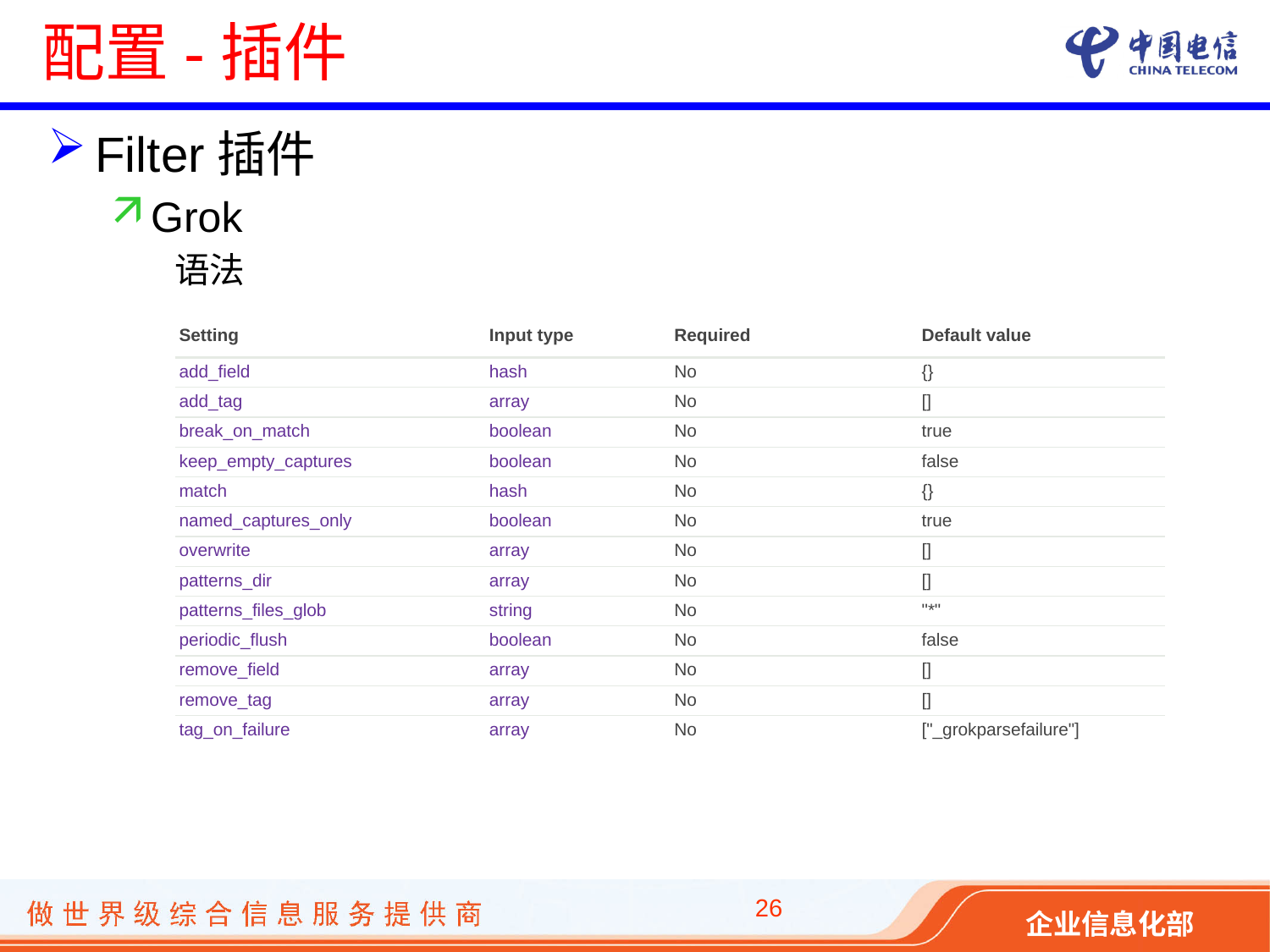

# 配置-插件
Filter插件
Grok
语法

| Setting | Input type | Required | Default value |
| --- | --- | --- | --- |
| add\_field | hash | No | {} |
| add\_tag | array | No | [] |
| break\_on\_match | boolean | No | true |
| keep\_empty\_captures | boolean | No | false |
| match | hash | No | {} |
| named\_captures\_only | boolean | No | true |
| overwrite | array | No | [] |
| patterns\_dir | array | No | [] |
| patterns\_files\_glob | string | No | "\*" |
| periodic\_flush | boolean | No | false |
| remove\_field | array | No | [] |
| remove\_tag | array | No | [] |
| tag\_on\_failure | array | No | ["\_grokparsefailure"] |